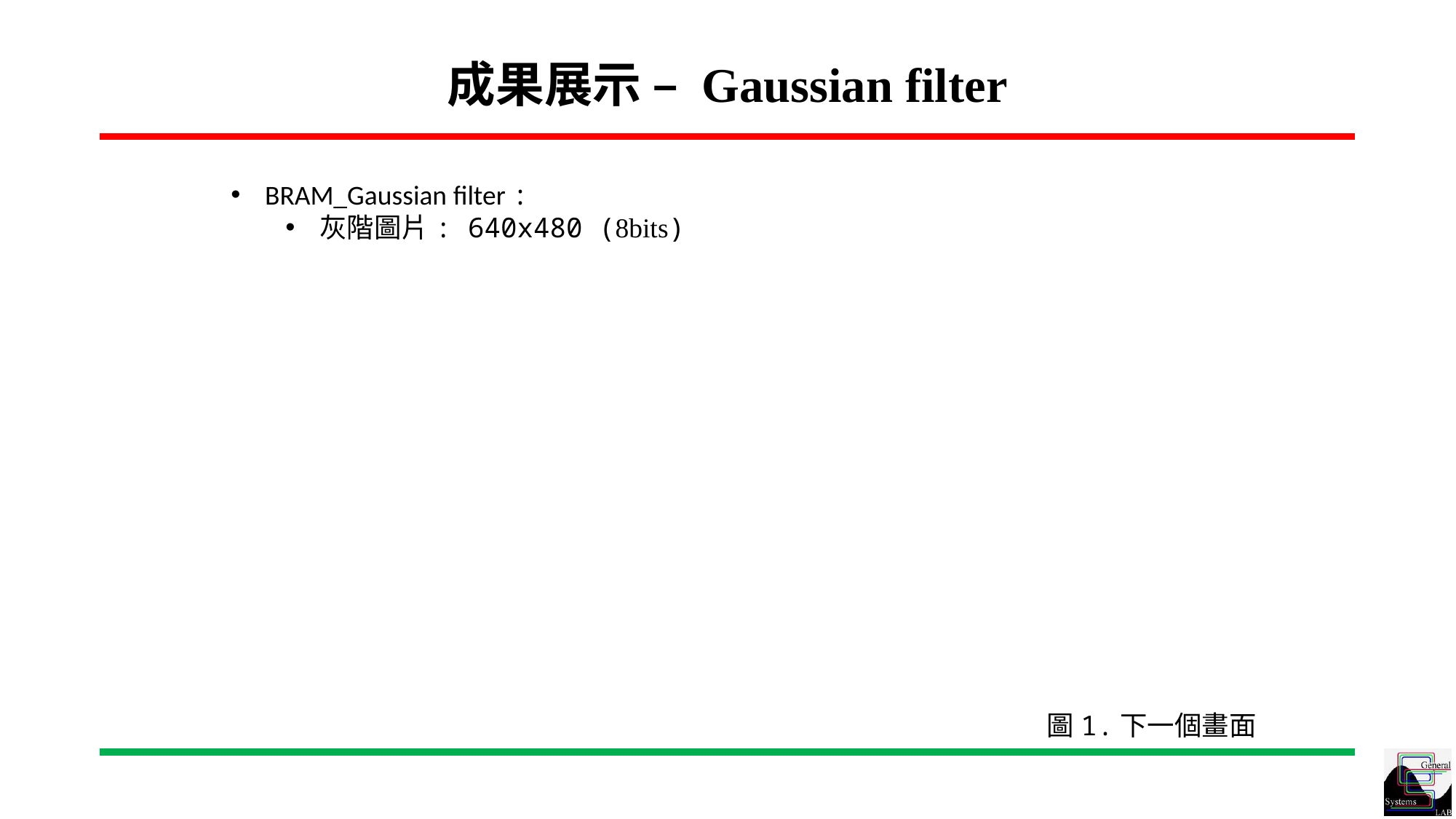

# 成果展示 – Gaussian filter
BRAM_Gaussian filter :
灰階圖片: 640x480 (8bits)
圖1.下一個畫面